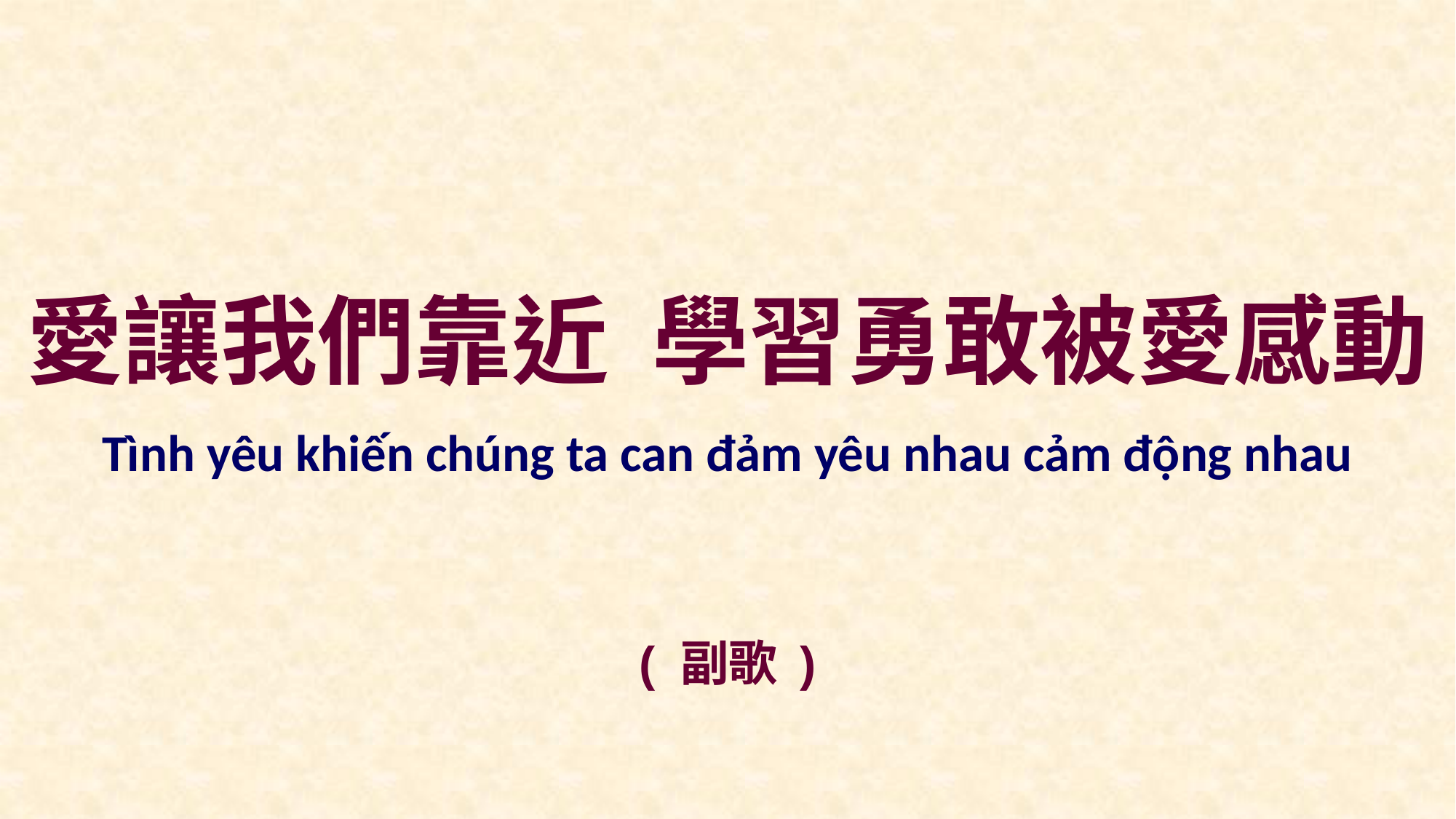

愛讓我們靠近  學習勇敢被愛感動
Tình yêu khiến chúng ta can đảm yêu nhau cảm động nhau
( 副歌 )